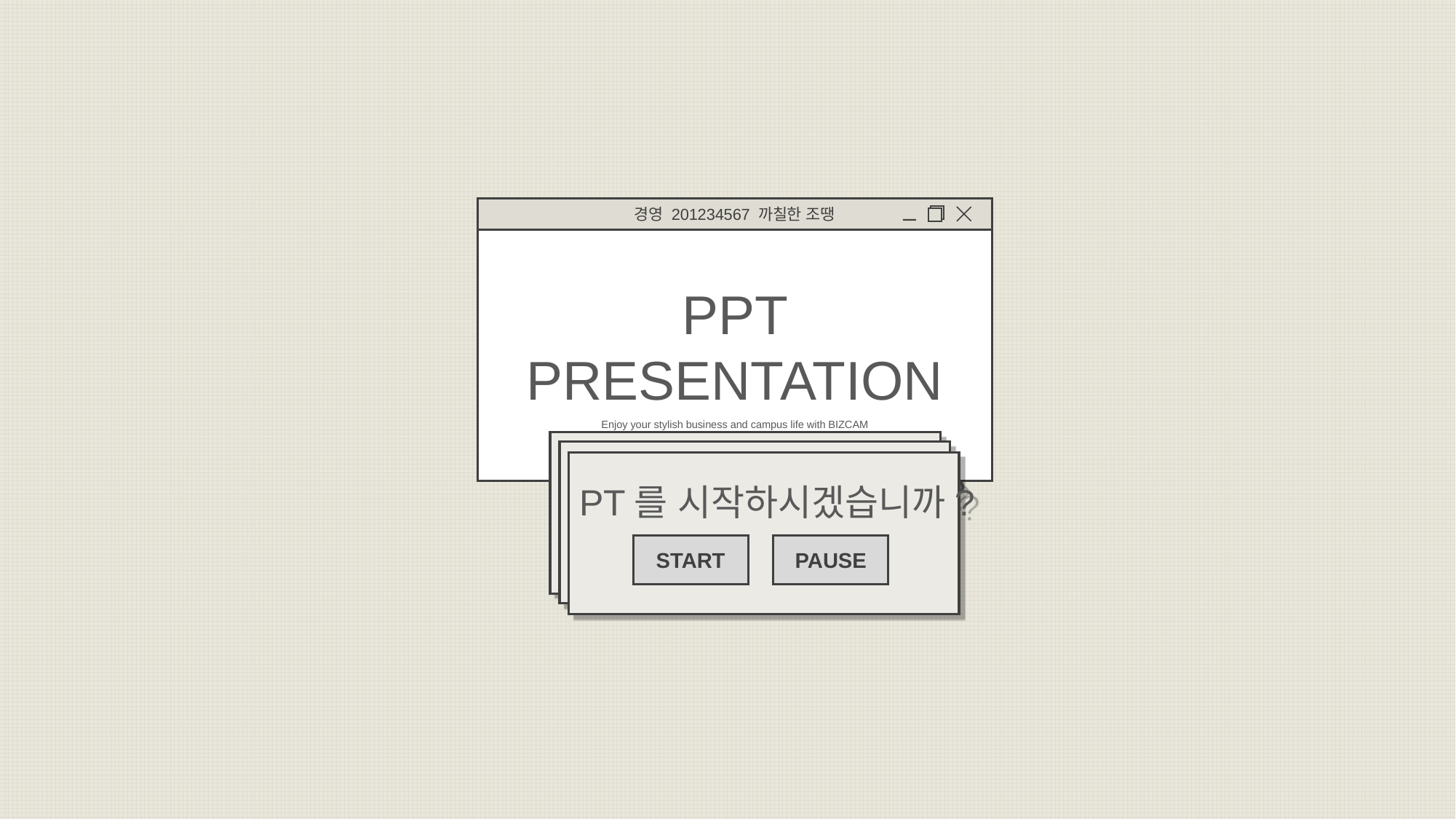

경영 201234567 까칠한 조땡

PPT PRESENTATION
Enjoy your stylish business and campus life with BIZCAM
PT를 시작하시겠습니까?
PAUSE
START
PT를 시작하시겠습니까?
PAUSE
START
PT를 시작하시겠습니까?
PAUSE
START